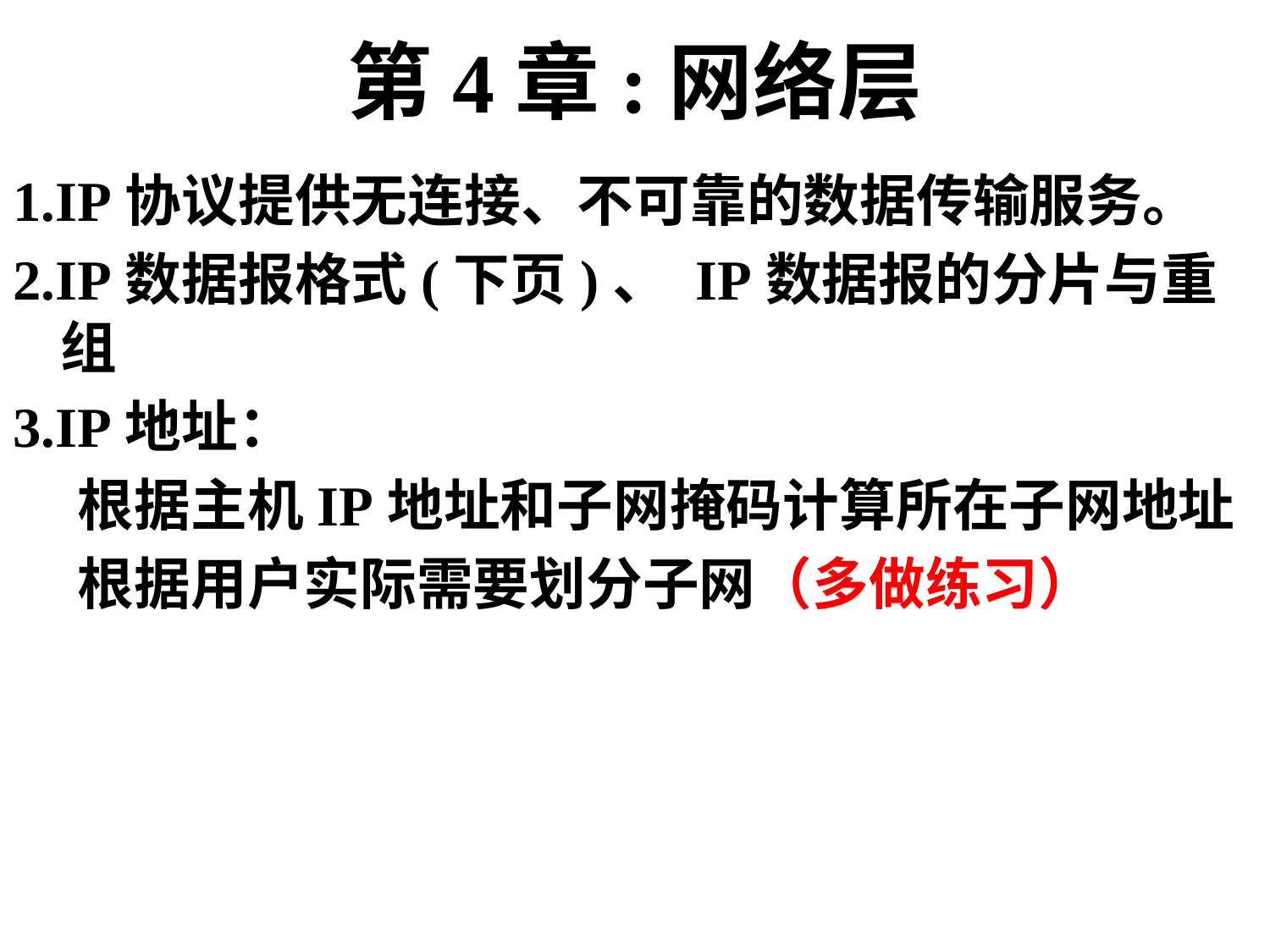

# 第4章:网络层
1.IP协议提供无连接、不可靠的数据传输服务。
2.IP数据报格式(下页)、 IP数据报的分片与重组
3.IP地址：
    根据主机IP地址和子网掩码计算所在子网地址
    根据用户实际需要划分子网（多做练习）